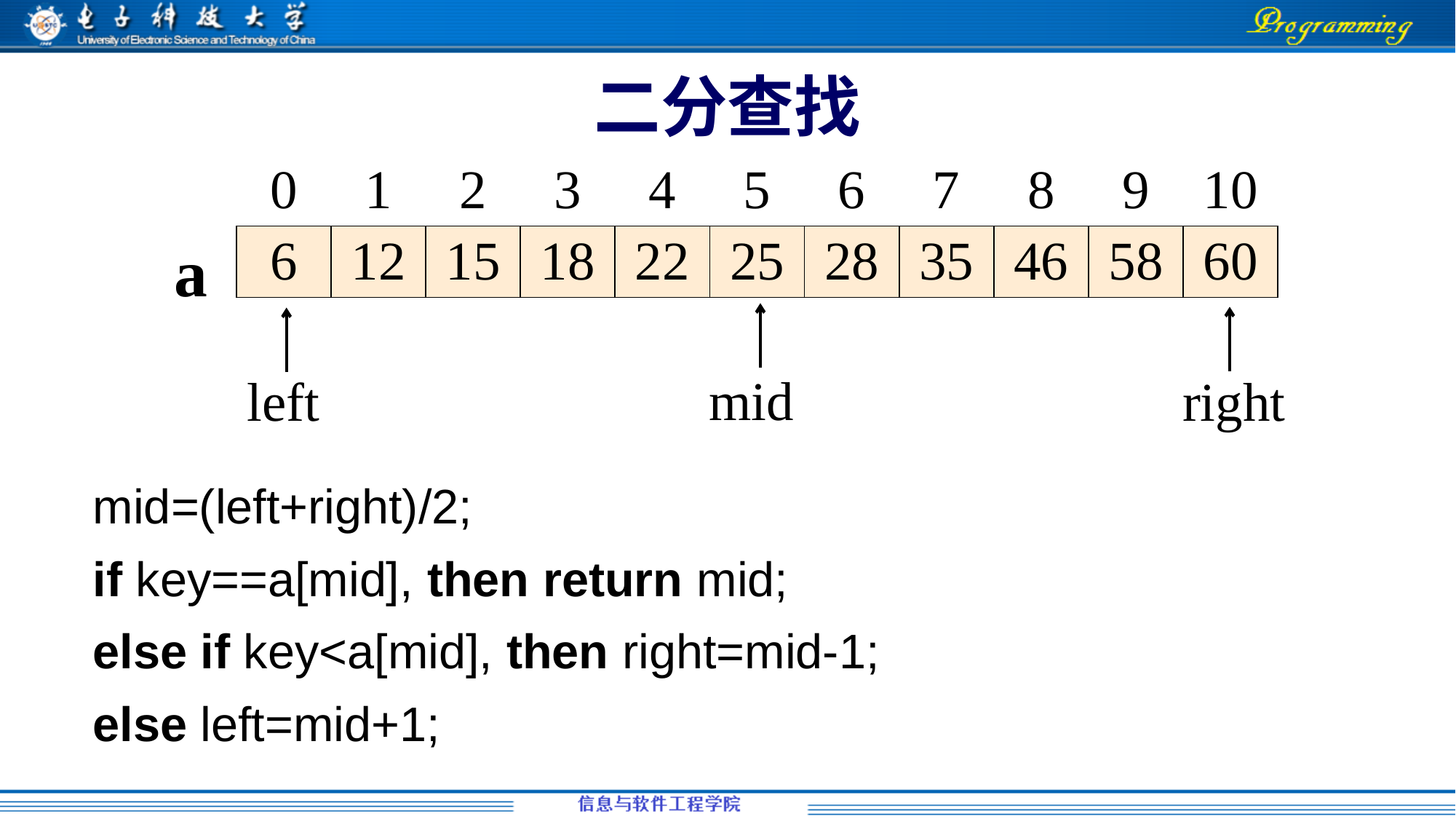

# 二分查找
| 0 | 1 | 2 | 3 | 4 | 5 | 6 | 7 | 8 | 9 | 10 |
| --- | --- | --- | --- | --- | --- | --- | --- | --- | --- | --- |
| 6 | 12 | 15 | 18 | 22 | 25 | 28 | 35 | 46 | 58 | 60 |
a
left
right
        mid
mid=(left+right)/2;
if key==a[mid], then return mid;
else if key<a[mid], then right=mid-1;
else left=mid+1;